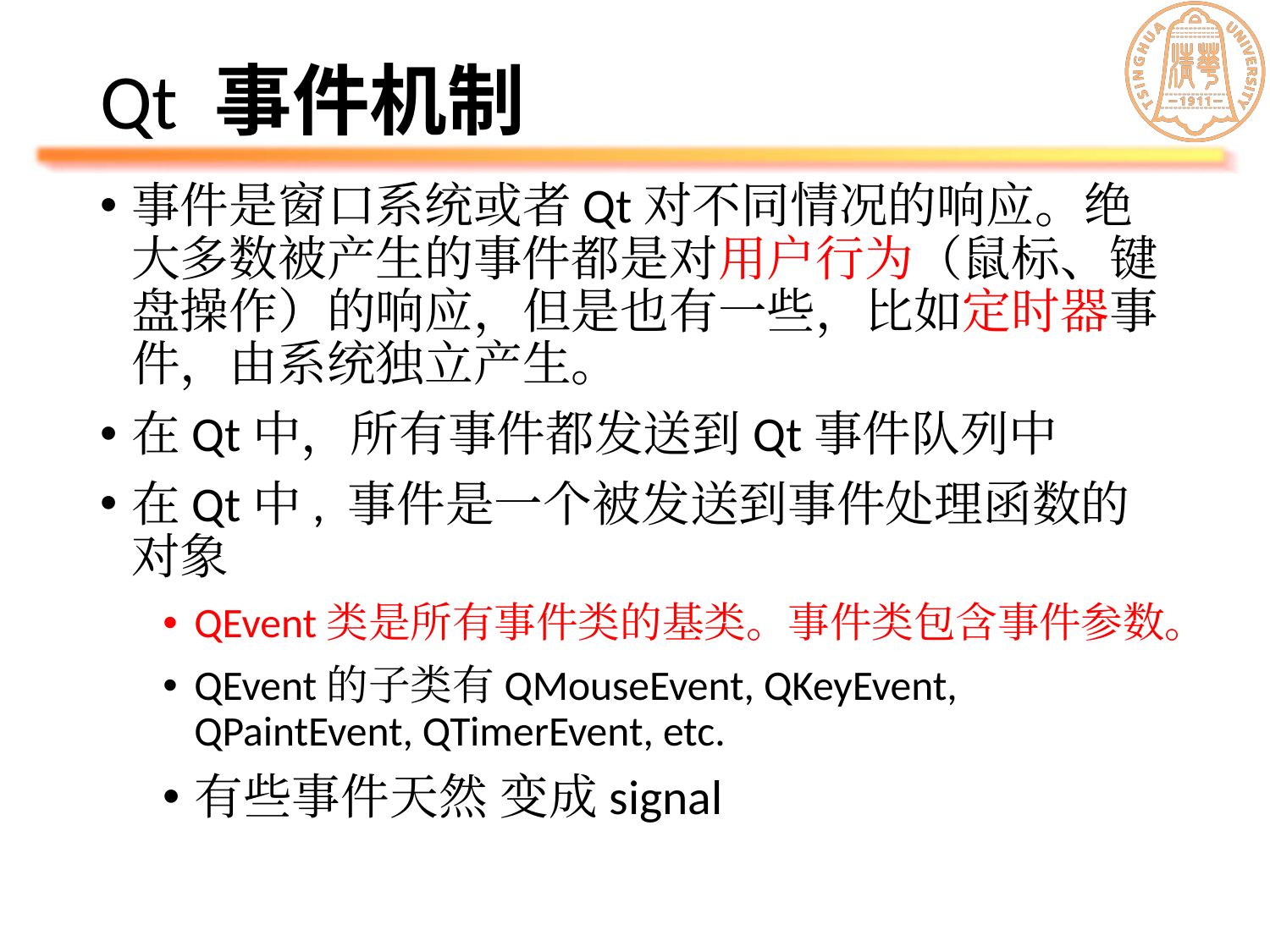

# Qt 事件机制
事件是窗口系统或者Qt对不同情况的响应。绝大多数被产生的事件都是对用户行为（鼠标、键盘操作）的响应，但是也有一些，比如定时器事件，由系统独立产生。
在Qt中，所有事件都发送到Qt事件队列中
在Qt中, 事件是一个被发送到事件处理函数的对象
QEvent类是所有事件类的基类。事件类包含事件参数。
QEvent的子类有QMouseEvent, QKeyEvent, QPaintEvent, QTimerEvent, etc.
有些事件天然 变成signal